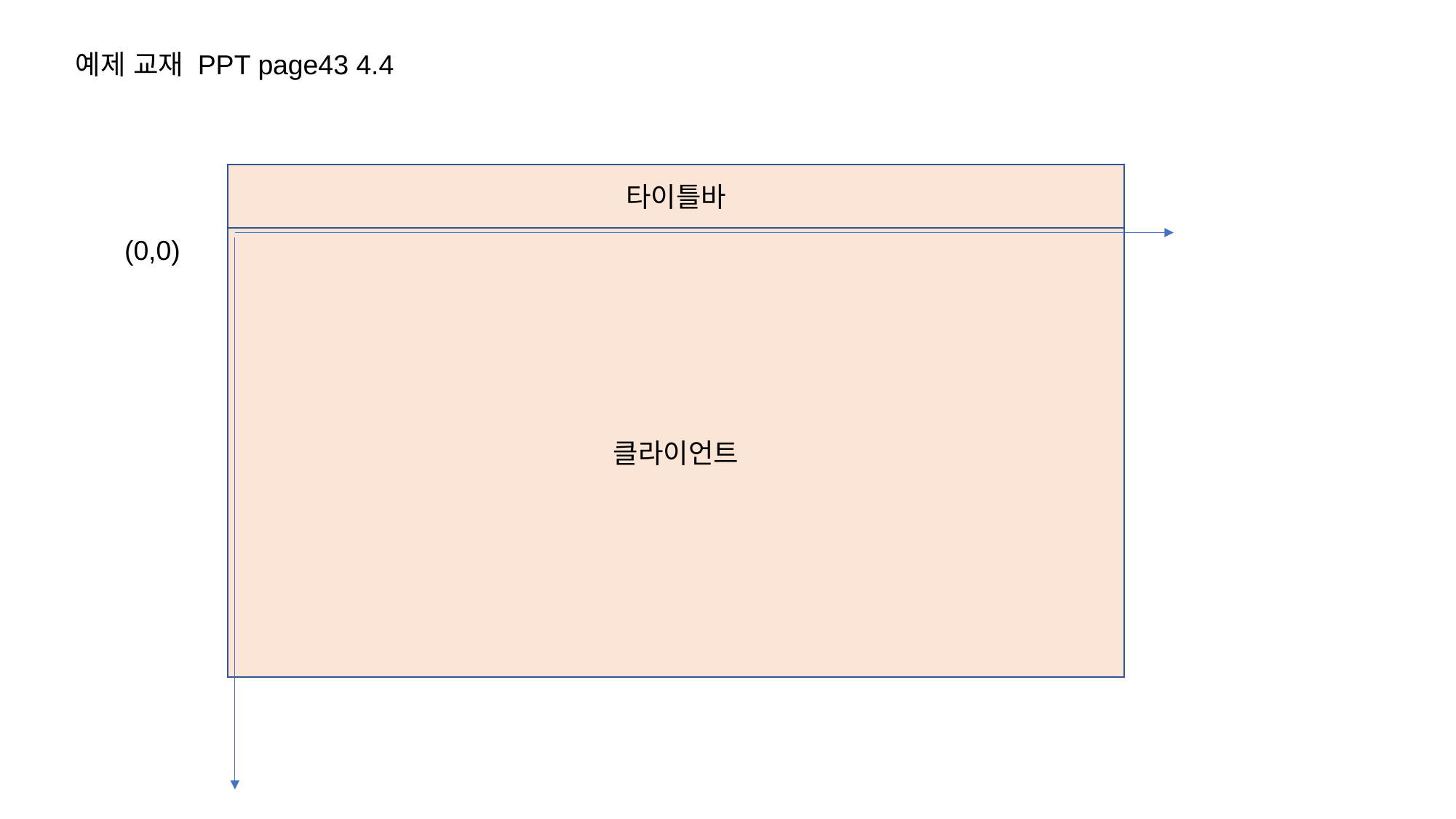

예제 교재 PPT page43 4.4
타이틀바
(0,0)
클라이언트